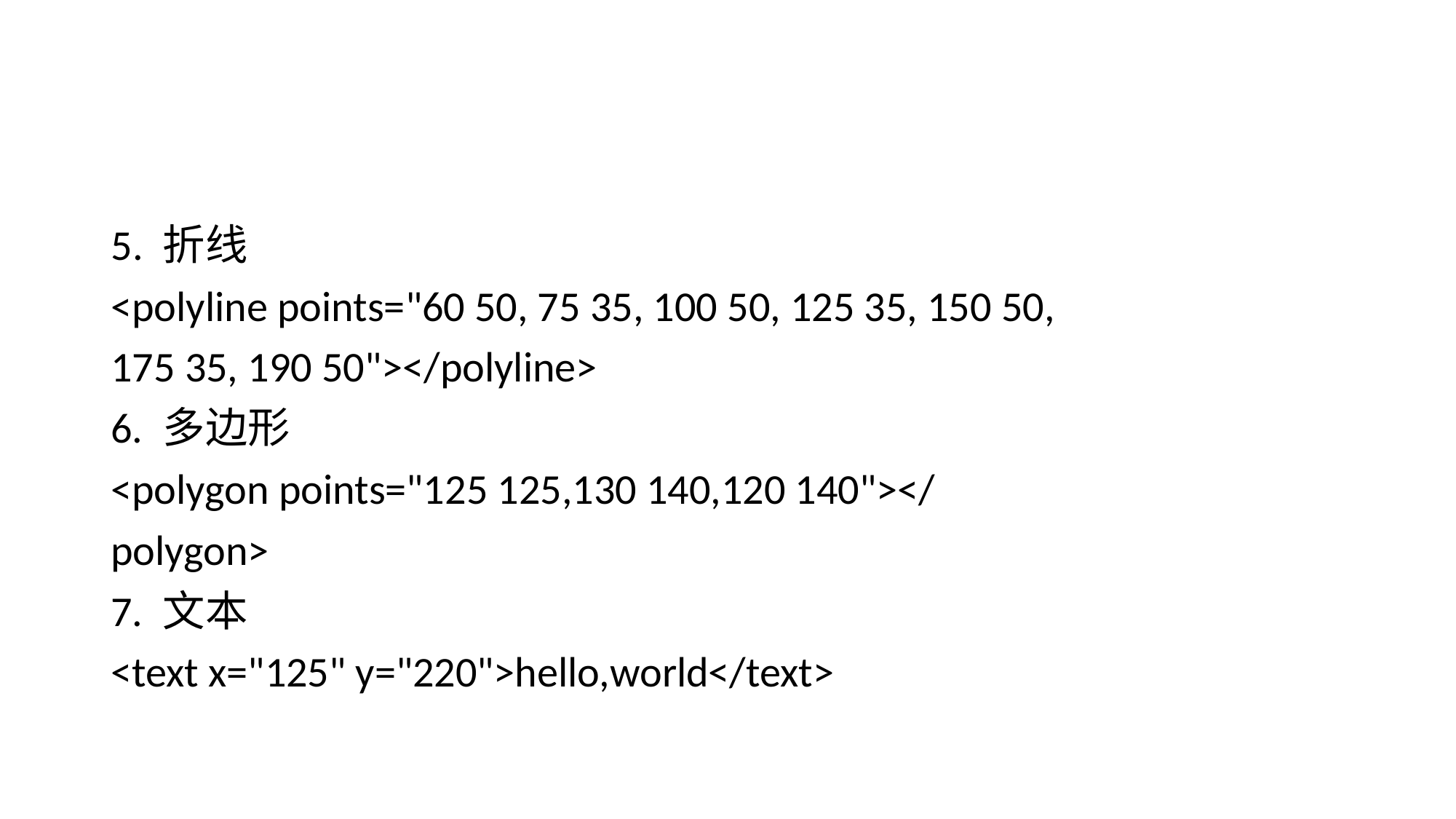

#
5. 折线
<polyline points="60 50, 75 35, 100 50, 125 35, 150 50,
175 35, 190 50"></polyline>
6. 多边形
<polygon points="125 125,130 140,120 140"></
polygon>
7. ⽂本
<text x="125" y="220">hello,world</text>